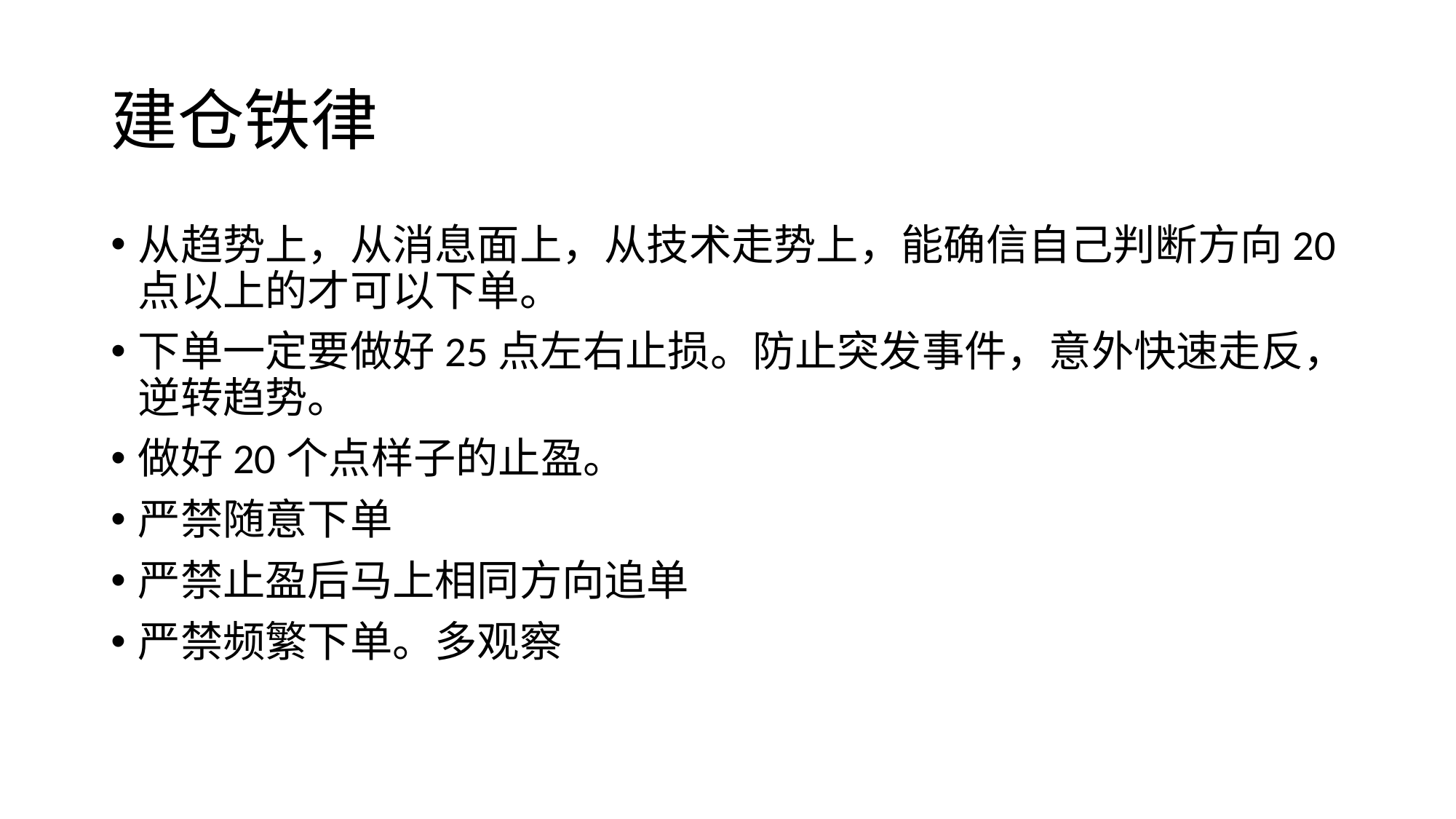

# 建仓铁律
从趋势上，从消息面上，从技术走势上，能确信自己判断方向20点以上的才可以下单。
下单一定要做好25点左右止损。防止突发事件，意外快速走反，逆转趋势。
做好20个点样子的止盈。
严禁随意下单
严禁止盈后马上相同方向追单
严禁频繁下单。多观察